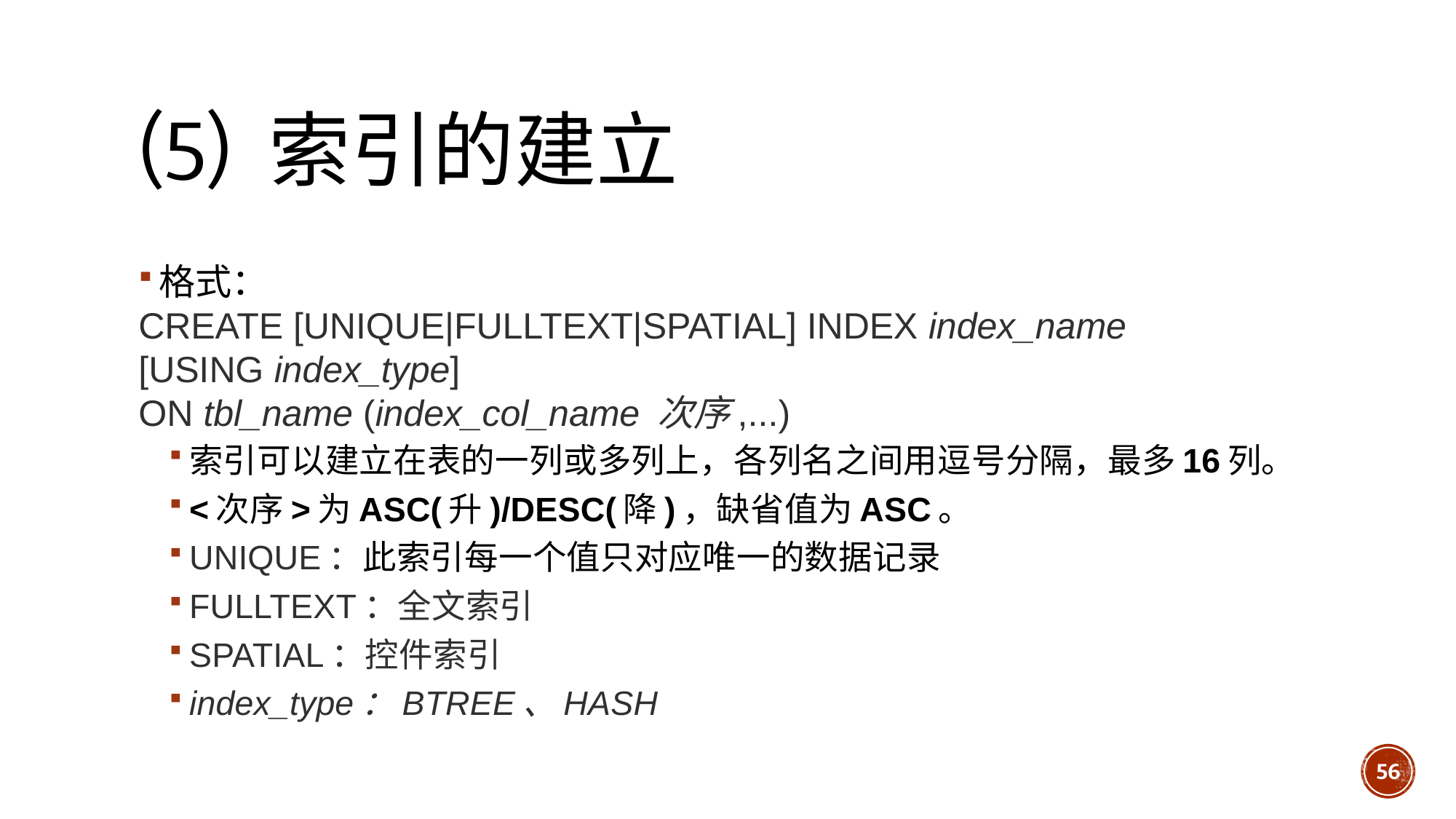

# (5) 索引的建立
格式：
CREATE [UNIQUE|FULLTEXT|SPATIAL] INDEX index_name
[USING index_type]
ON tbl_name (index_col_name 次序,...)
索引可以建立在表的一列或多列上，各列名之间用逗号分隔，最多16列。
<次序>为ASC(升)/DESC(降)，缺省值为ASC。
UNIQUE：此索引每一个值只对应唯一的数据记录
FULLTEXT：全文索引
SPATIAL：控件索引
index_type：BTREE、HASH

56